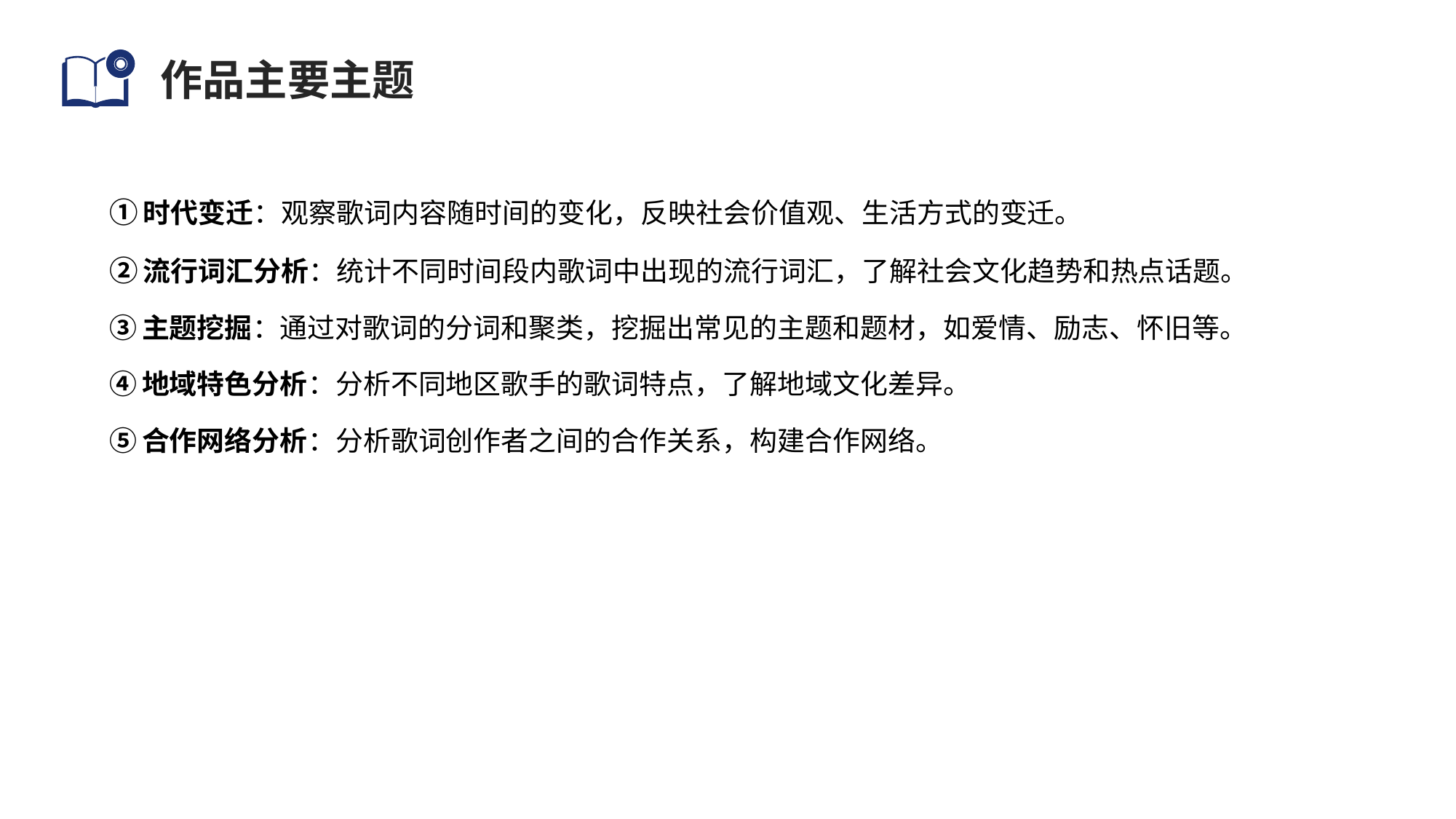

# 作品主要主题

①时代变迁：观察歌词内容随时间的变化，反映社会价值观、生活方式的变迁。
②流行词汇分析：统计不同时间段内歌词中出现的流行词汇，了解社会文化趋势和热点话题。
③主题挖掘：通过对歌词的分词和聚类，挖掘出常见的主题和题材，如爱情、励志、怀旧等。
④地域特色分析：分析不同地区歌手的歌词特点，了解地域文化差异。
⑤合作网络分析：分析歌词创作者之间的合作关系，构建合作网络。